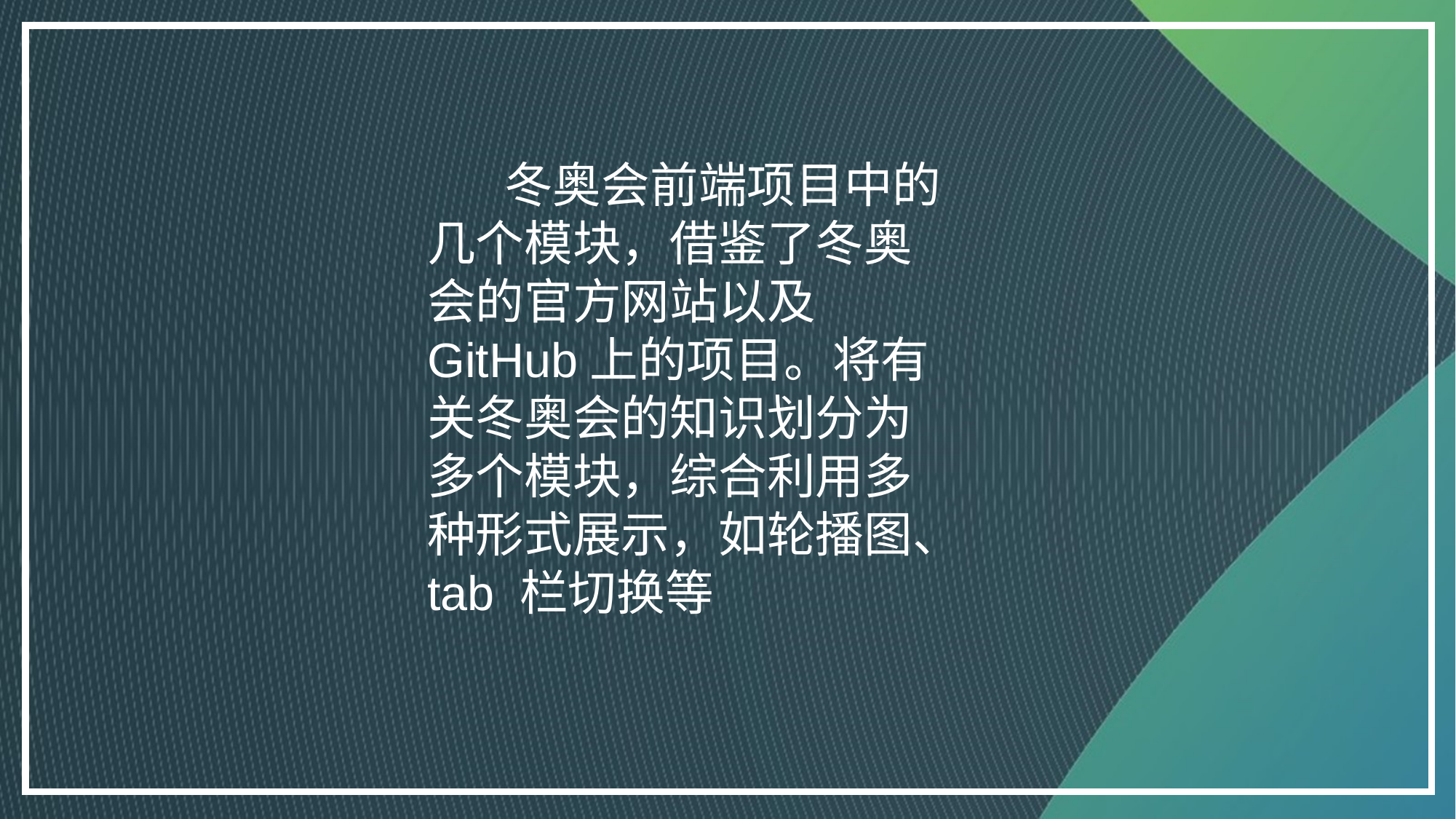

冬奥会前端项目中的几个模块，借鉴了冬奥会的官方网站以及GitHub上的项目。将有关冬奥会的知识划分为多个模块，综合利用多种形式展示，如轮播图、tab 栏切换等